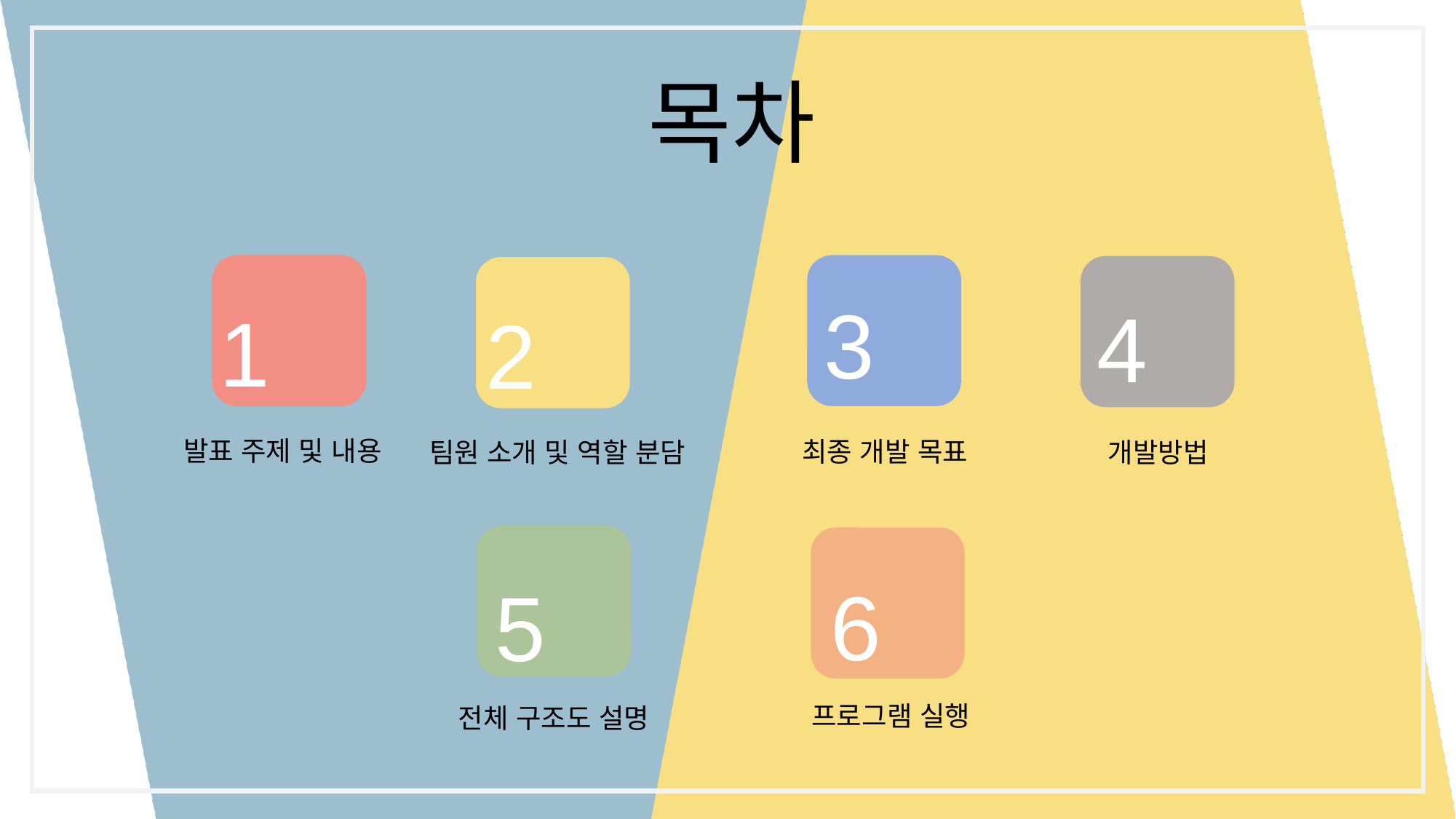

목차

3

1

4

2
발표 주제 및 내용
최종 개발 목표
팀원 소개 및 역할 분담
개발방법

5

6
프로그램 실행
전체 구조도 설명